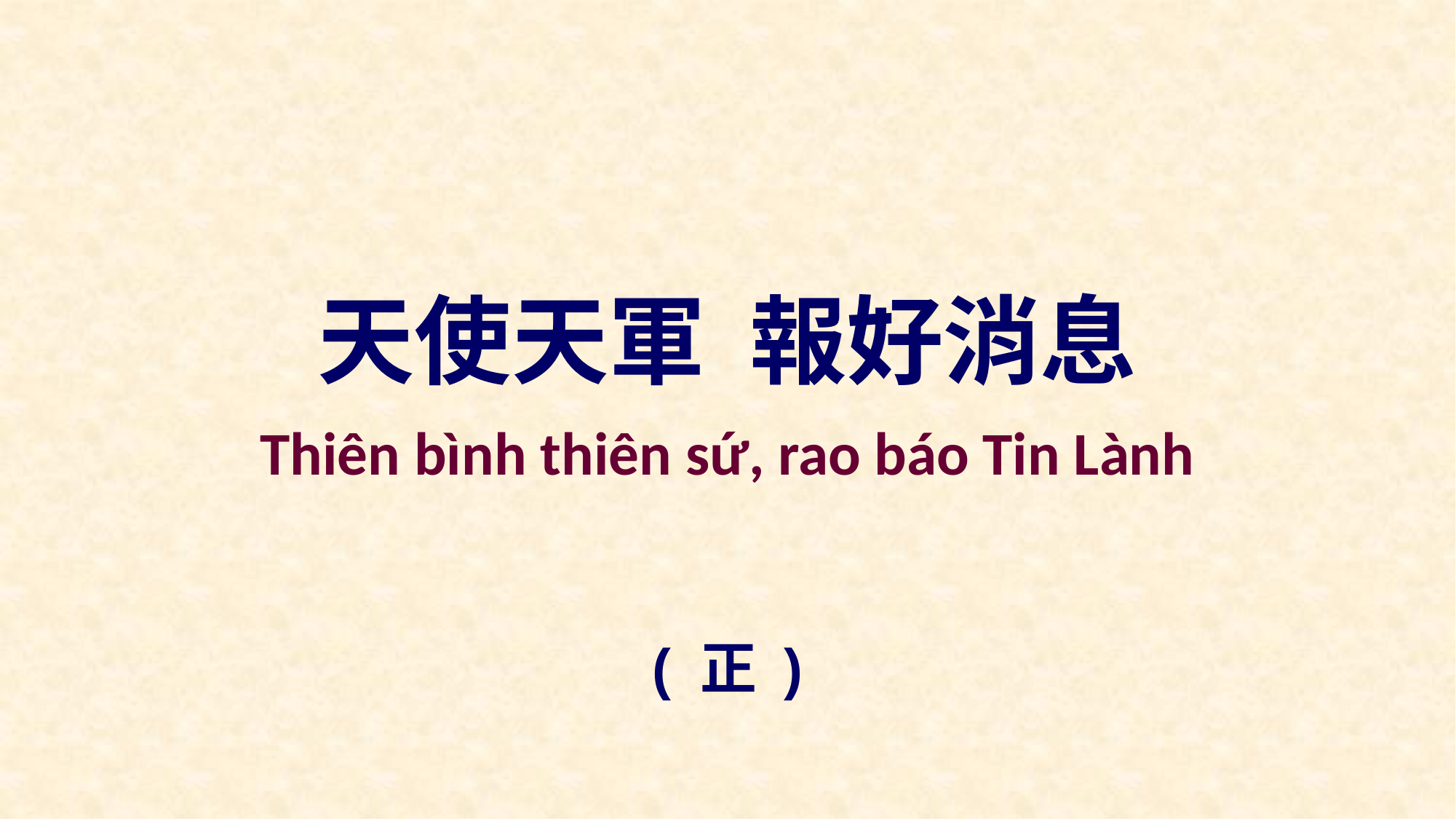

天使天軍  報好消息
Thiên bình thiên sứ, rao báo Tin Lành
( 正 )